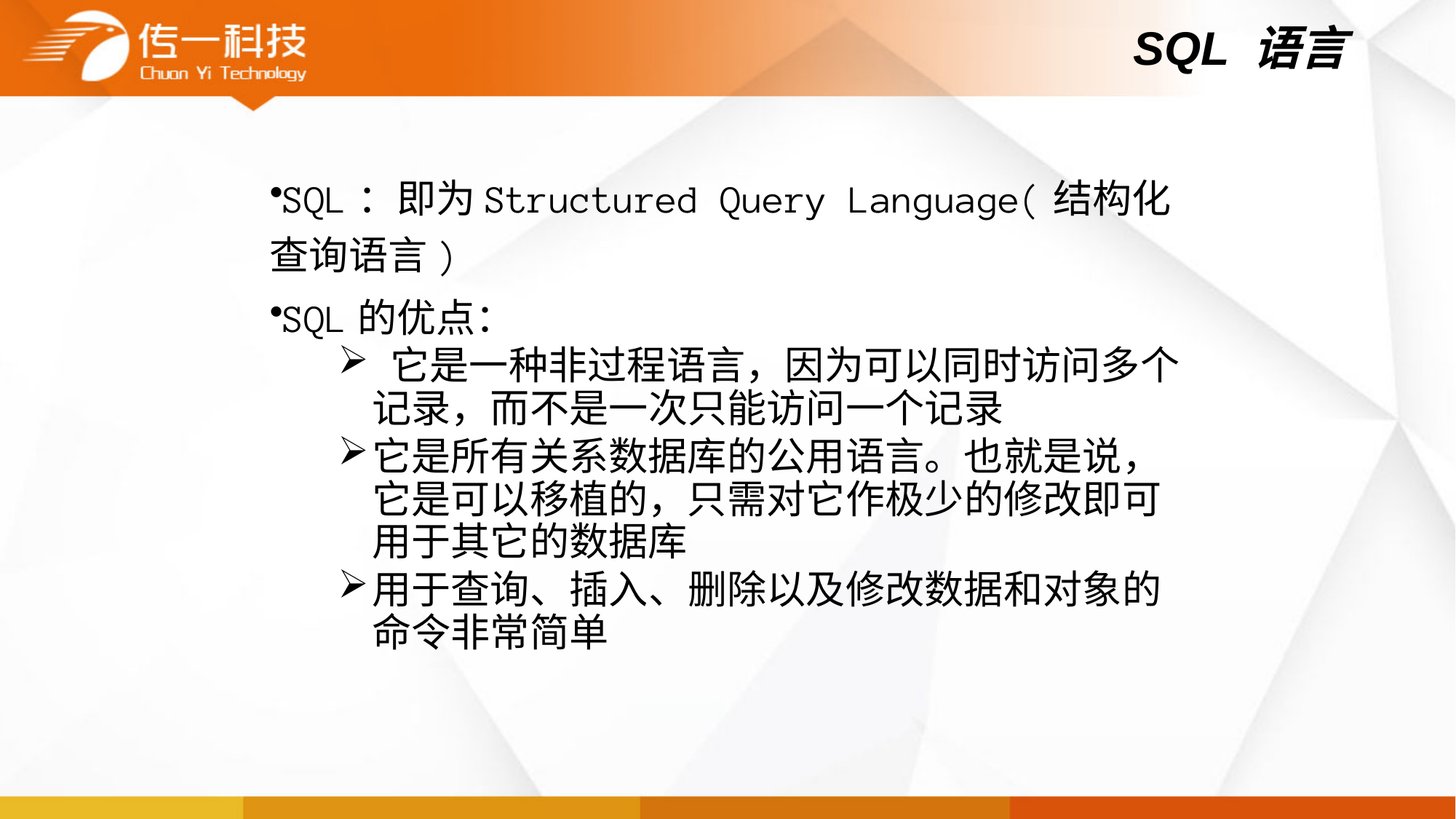

# SQL 语言
SQL：即为Structured Query Language(结构化查询语言)
SQL的优点：
 它是一种非过程语言，因为可以同时访问多个记录，而不是一次只能访问一个记录
它是所有关系数据库的公用语言。也就是说，它是可以移植的，只需对它作极少的修改即可用于其它的数据库
用于查询、插入、删除以及修改数据和对象的命令非常简单